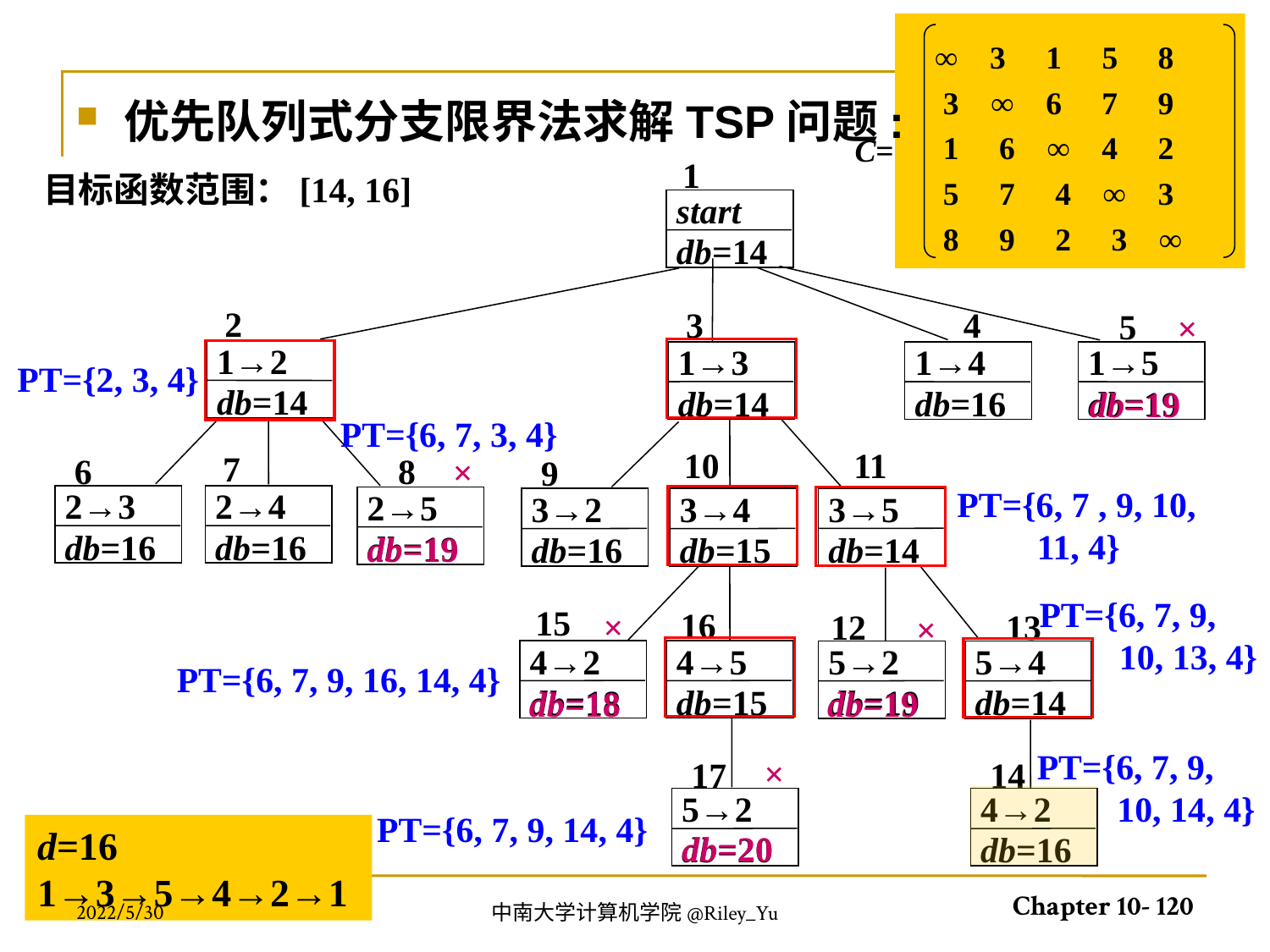

C=
∞    3     1     5     8
 3    ∞    6     7     9
 1     6    ∞    4     2
 5     7     4    ∞    3
 8     9     2     3    ∞

优先队列式分支限界法求解TSP问题:
1
目标函数范围：[14, 16]
start
db=14

2
3
4
5
×

1→2
db=14

1→3
db=14
1→4
db=16
1→5
db=19
PT={2, 3, 4}
db=19

PT={6, 7, 3, 4}

10
11
7
6
8
×
9
PT={6, 7 , 9, 10,
         11, 4}
2→3
db=16
2→4
db=16

2→5
db=19

3→2
db=16
3→4
db=15
3→5
db=14
db=19

PT={6, 7, 9,
         10, 13, 4}
15
16
×
12
13
×

4→2
db=18
4→5
db=15
5→2
db=19
5→4
db=14
PT={6, 7, 9, 16, 14, 4}
db=18
db=19

PT={6, 7, 9,
         10, 14, 4}
×
17
14

5→2
db=20

4→2
db=16
PT={6, 7, 9, 14, 4}
d=16
1→3→5→4→2→1
db=20

2022/5/30
Chapter 10- 120
中南大学计算机学院@Riley_Yu